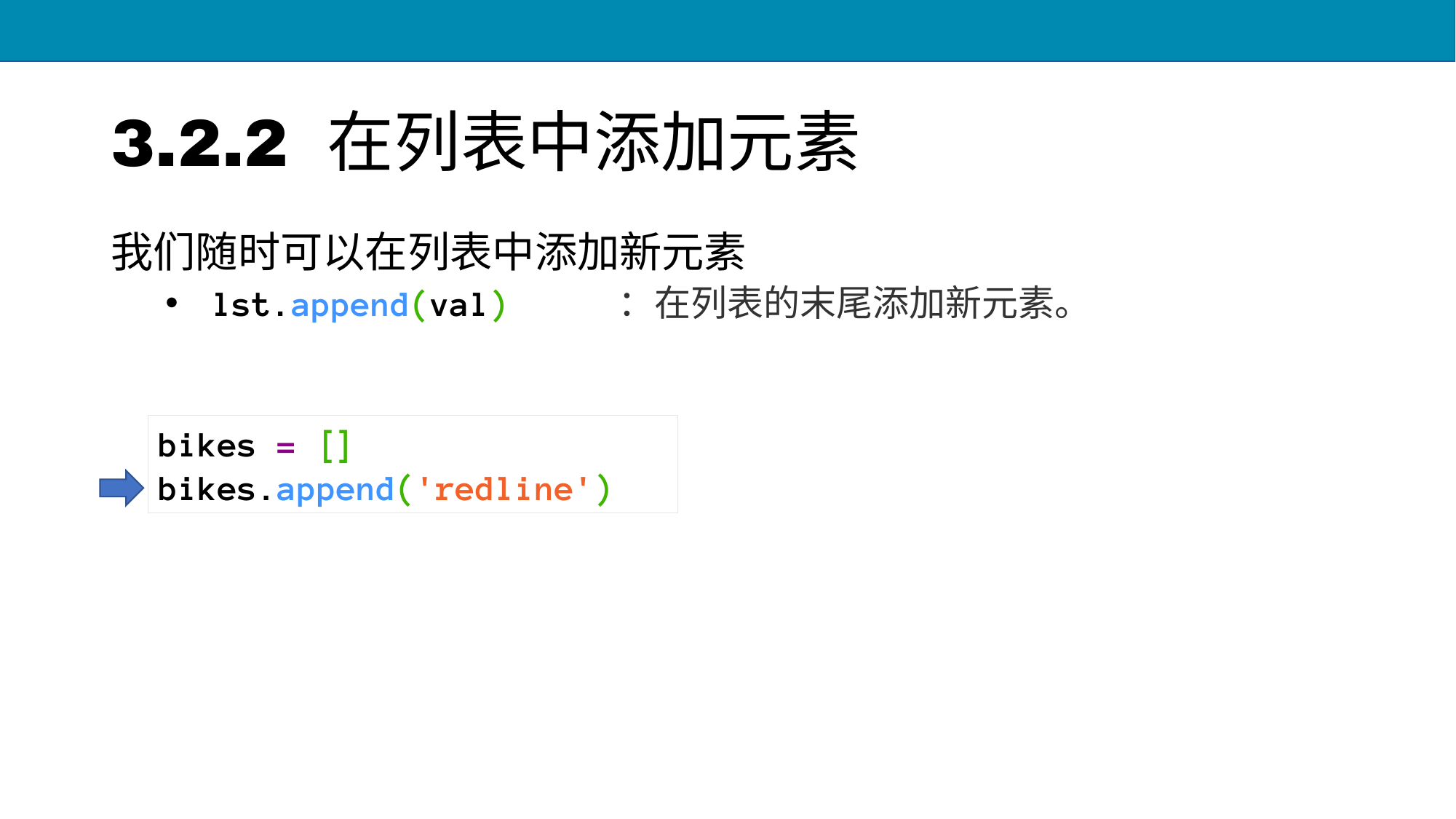

# 3.2.2 在列表中添加元素
我们随时可以在列表中添加新元素
 lst.append(val)     ：在列表的末尾添加新元素。

bikes = []
bikes.append('redline')